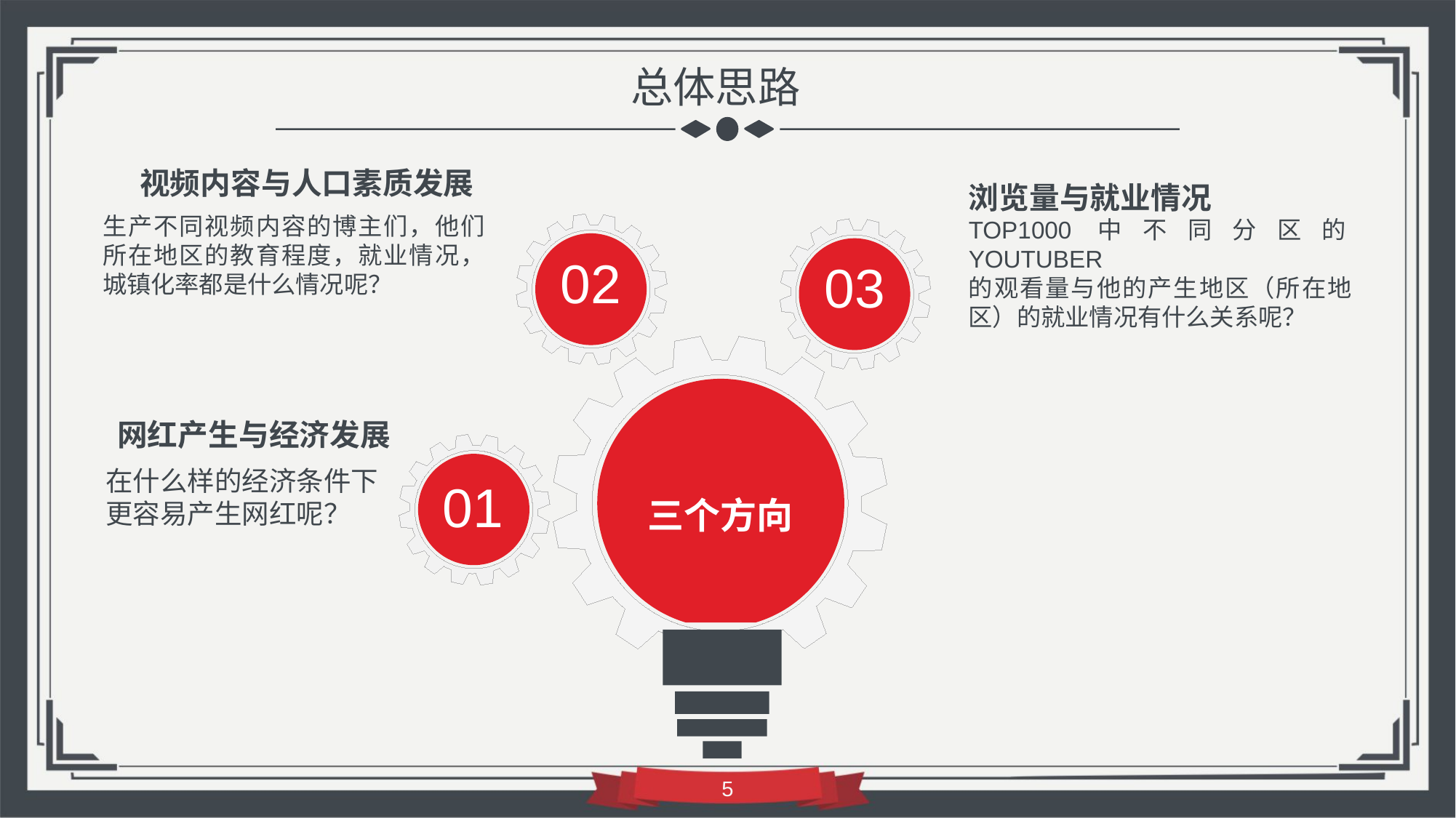

总体思路

视频内容与人口素质发展
浏览量与就业情况
生产不同视频内容的博主们，他们所在地区的教育程度，就业情况，城镇化率都是什么情况呢？
TOP1000中不同分区的YOUTUBER
的观看量与他的产生地区（所在地区）的就业情况有什么关系呢？

02
03

网红产生与经济发展

在什么样的经济条件下
更容易产生网红呢？
三个方向
01